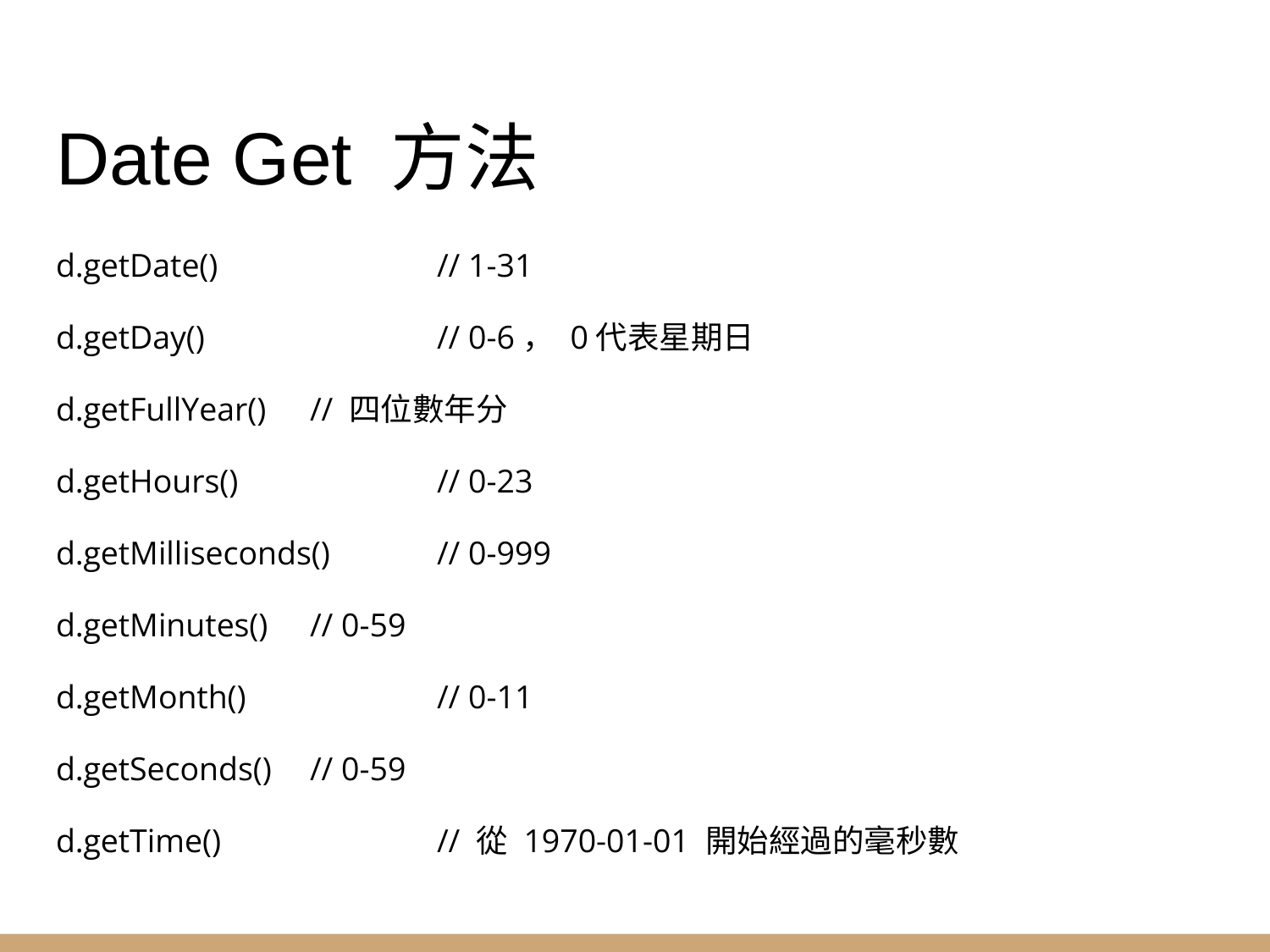

# Date Get 方法
d.getDate()		// 1-31
d.getDay()		// 0-6， 0代表星期日
d.getFullYear()	// 四位數年分
d.getHours()		// 0-23
d.getMilliseconds()	// 0-999
d.getMinutes()	// 0-59
d.getMonth()		// 0-11
d.getSeconds()	// 0-59
d.getTime()		// 從 1970-01-01 開始經過的毫秒數